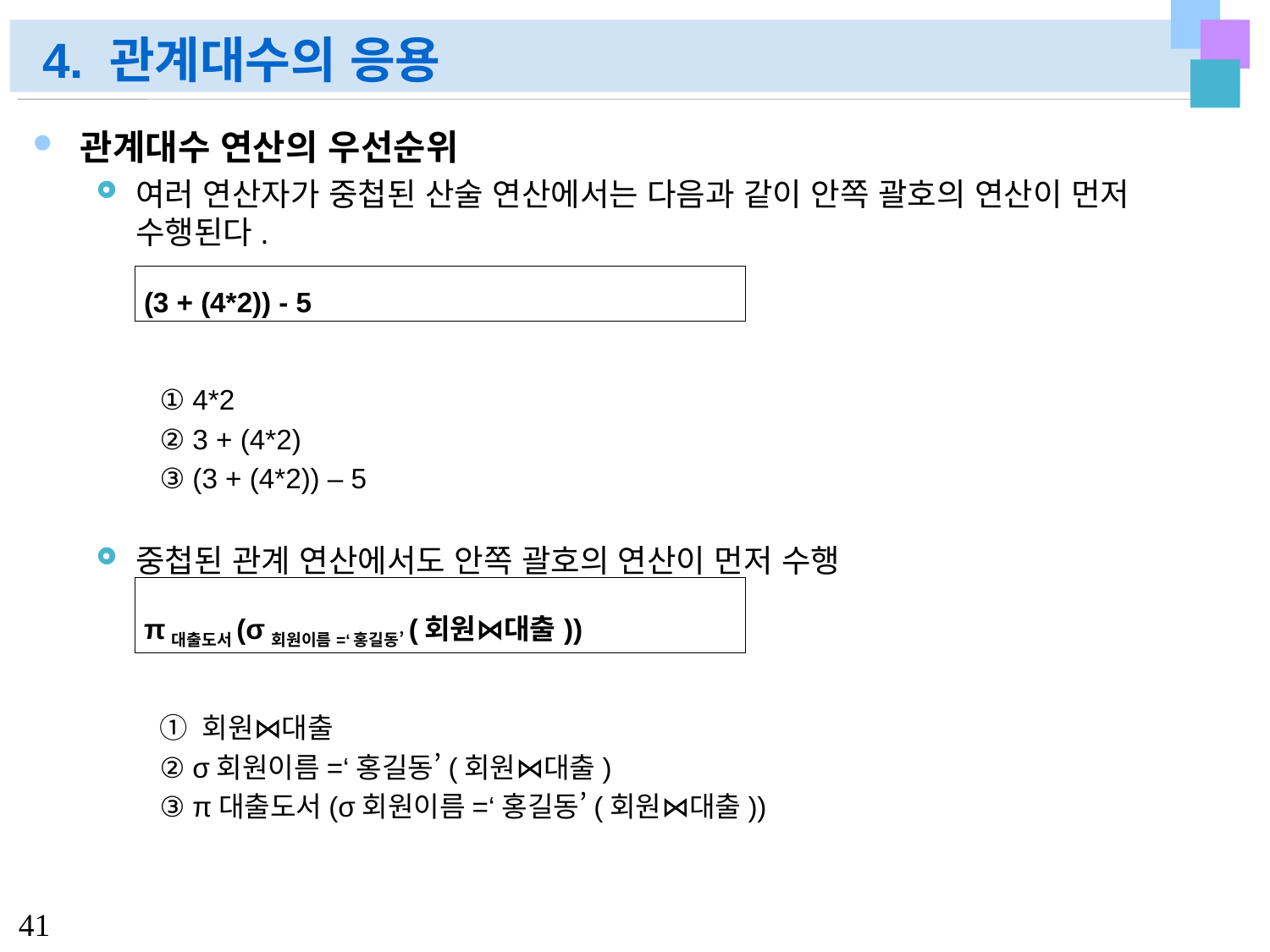

# 4. 관계대수의 응용
관계대수 연산의 우선순위
여러 연산자가 중첩된 산술 연산에서는 다음과 같이 안쪽 괄호의 연산이 먼저 수행된다.

① 4*2
② 3 + (4*2)
③ (3 + (4*2)) – 5

중첩된 관계 연산에서도 안쪽 괄호의 연산이 먼저 수행

① 회원⋈대출
② σ회원이름=‘홍길동’(회원⋈대출)
③ π대출도서(σ회원이름=‘홍길동’(회원⋈대출))

| (3 + (4\*2)) - 5 |
| --- |
| π대출도서(σ회원이름=‘홍길동’(회원⋈대출)) |
| --- |